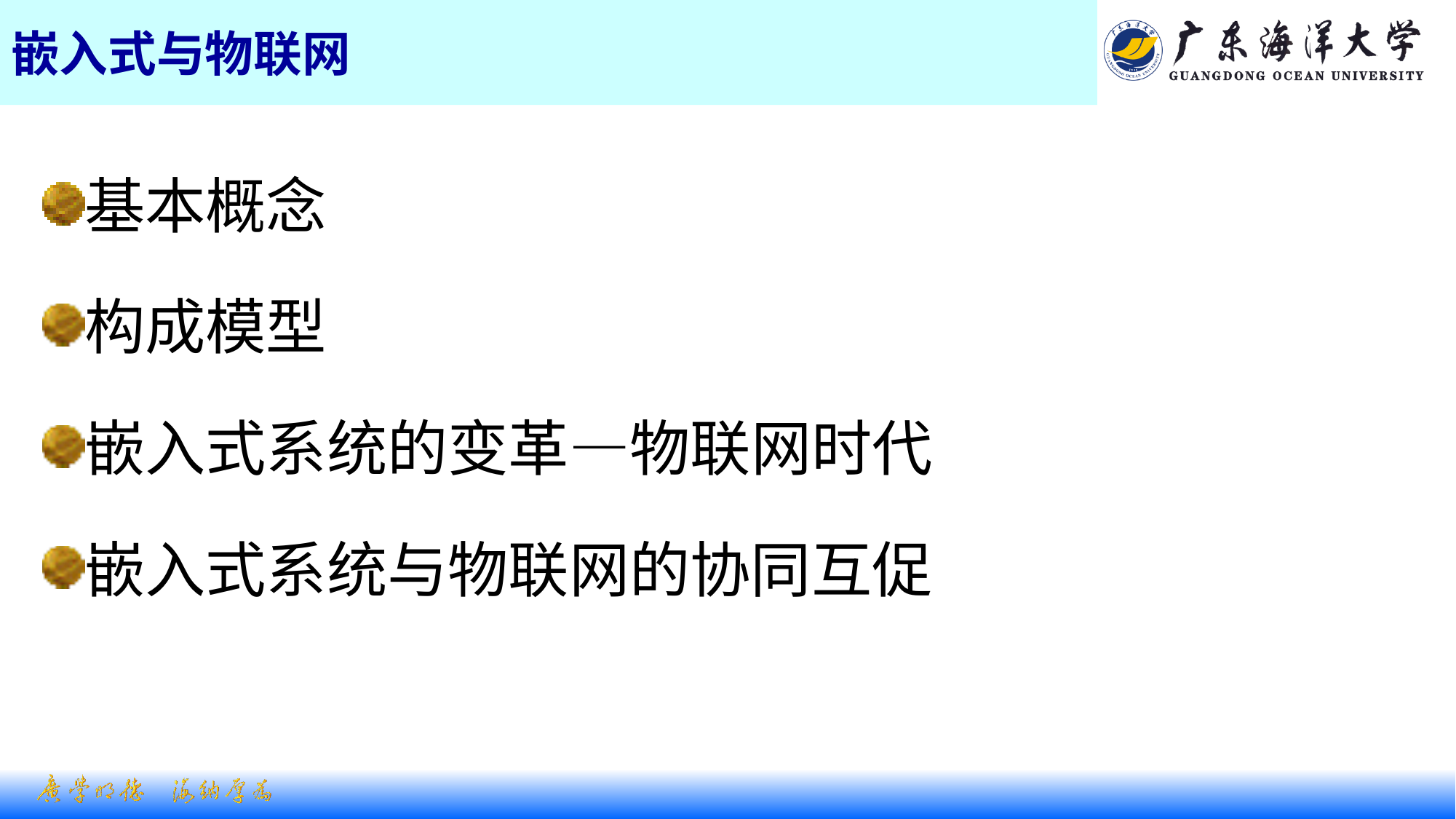

# 嵌入式与物联网
基本概念
构成模型
嵌入式系统的变革—物联网时代
嵌入式系统与物联网的协同互促
4